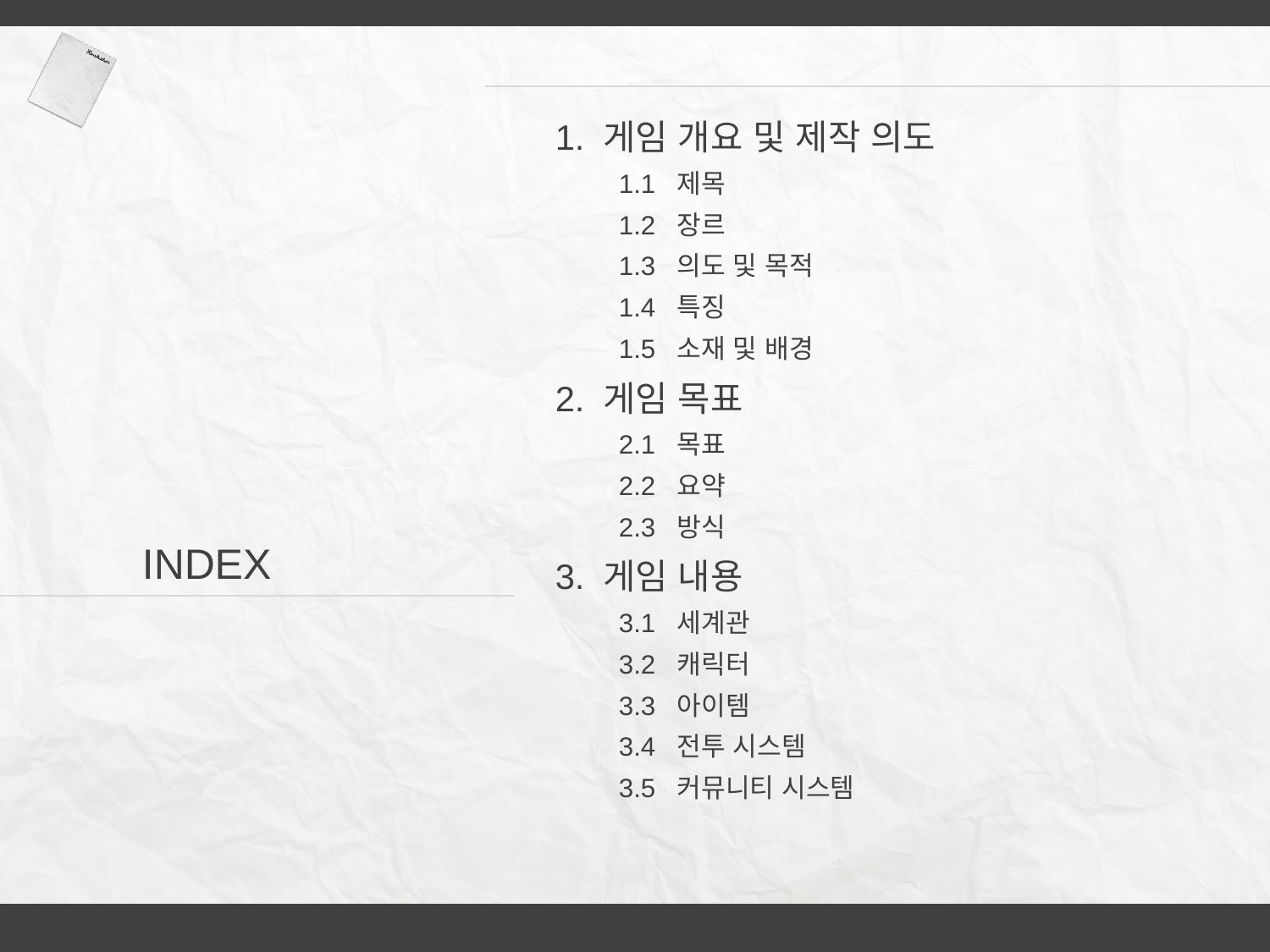

1. 게임 개요 및 제작 의도
1.1  제목
1.2  장르
1.3  의도 및 목적
1.4  특징
1.5  소재 및 배경
2. 게임 목표
2.1  목표
2.2  요약
2.3  방식
3. 게임 내용
3.1  세계관
3.2  캐릭터
3.3  아이템
3.4  전투 시스템
3.5  커뮤니티 시스템

INDEX